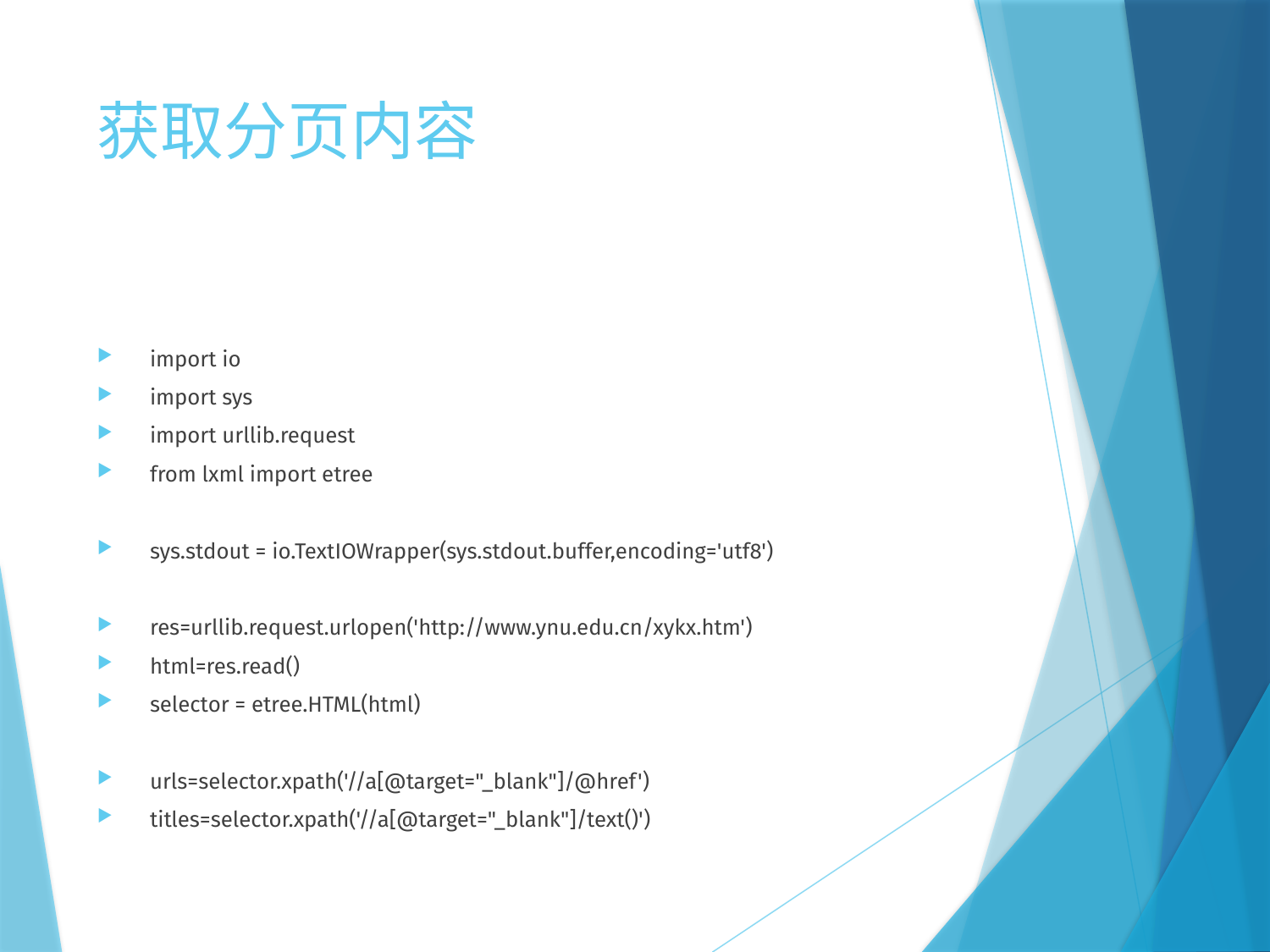

# 获取分页内容

import io
import sys
import urllib.request
from lxml import etree

sys.stdout = io.TextIOWrapper(sys.stdout.buffer,encoding='utf8')

res=urllib.request.urlopen('http://www.ynu.edu.cn/xykx.htm')
html=res.read()
selector = etree.HTML(html)

urls=selector.xpath('//a[@target="_blank"]/@href')
titles=selector.xpath('//a[@target="_blank"]/text()')